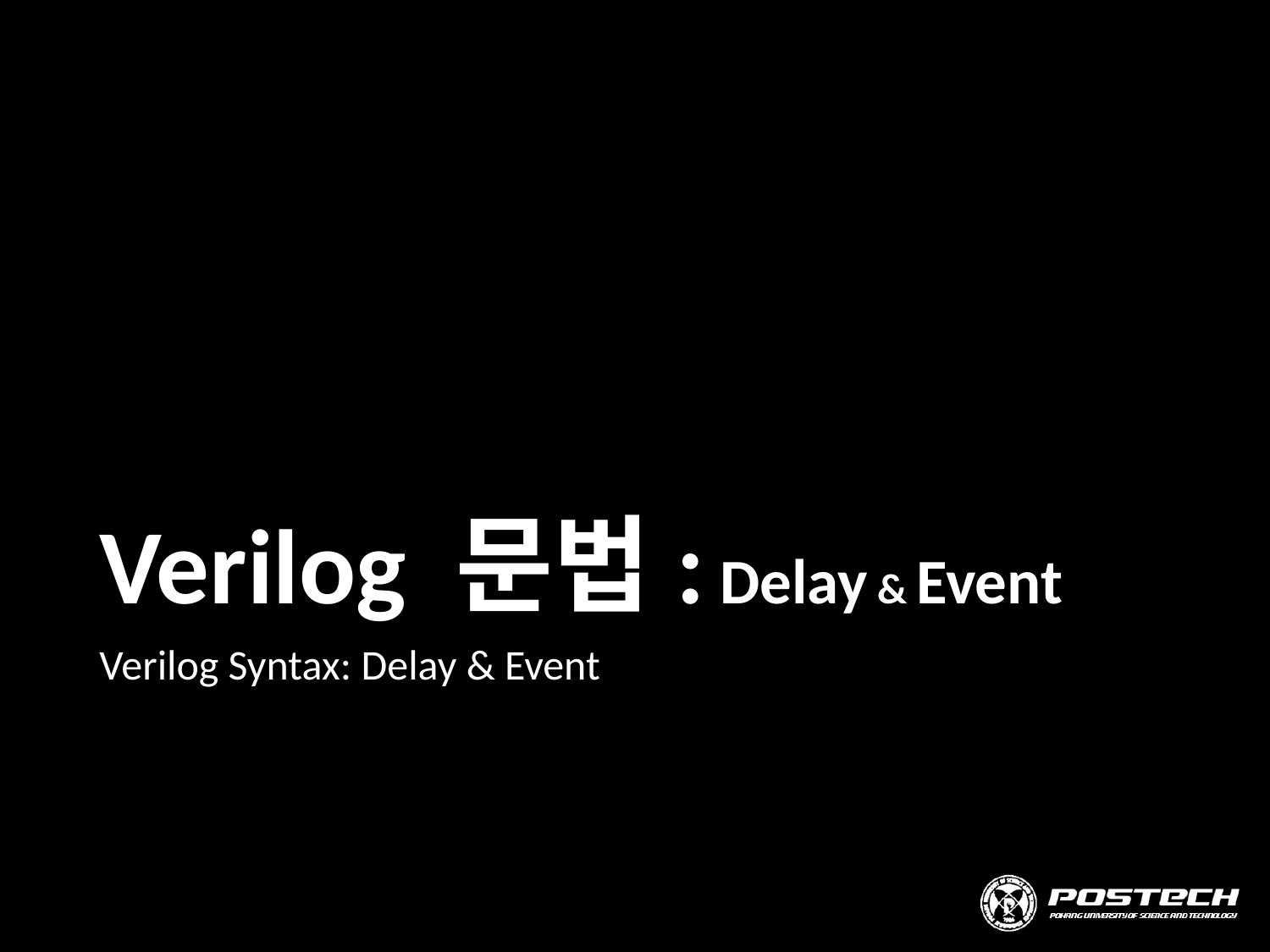

# Verilog 문법: Delay & Event
Verilog Syntax: Delay & Event